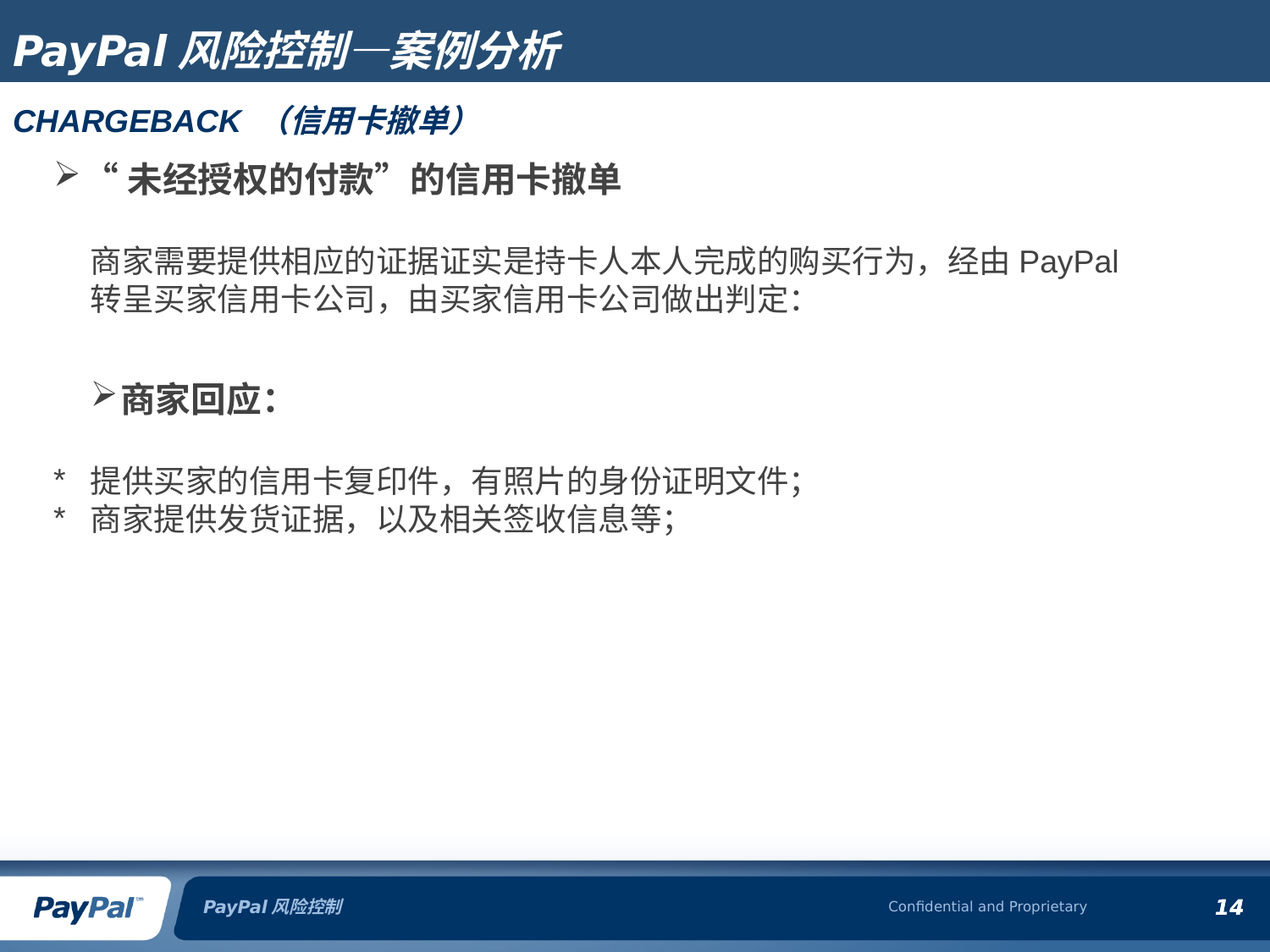

# PayPal风险控制—案例分析
Chargeback （信用卡撤单）
“未经授权的付款”的信用卡撤单

商家需要提供相应的证据证实是持卡人本人完成的购买行为，经由PayPal转呈买家信用卡公司，由买家信用卡公司做出判定：

商家回应：

提供买家的信用卡复印件，有照片的身份证明文件；
商家提供发货证据，以及相关签收信息等；

PayPal风险控制
14
14